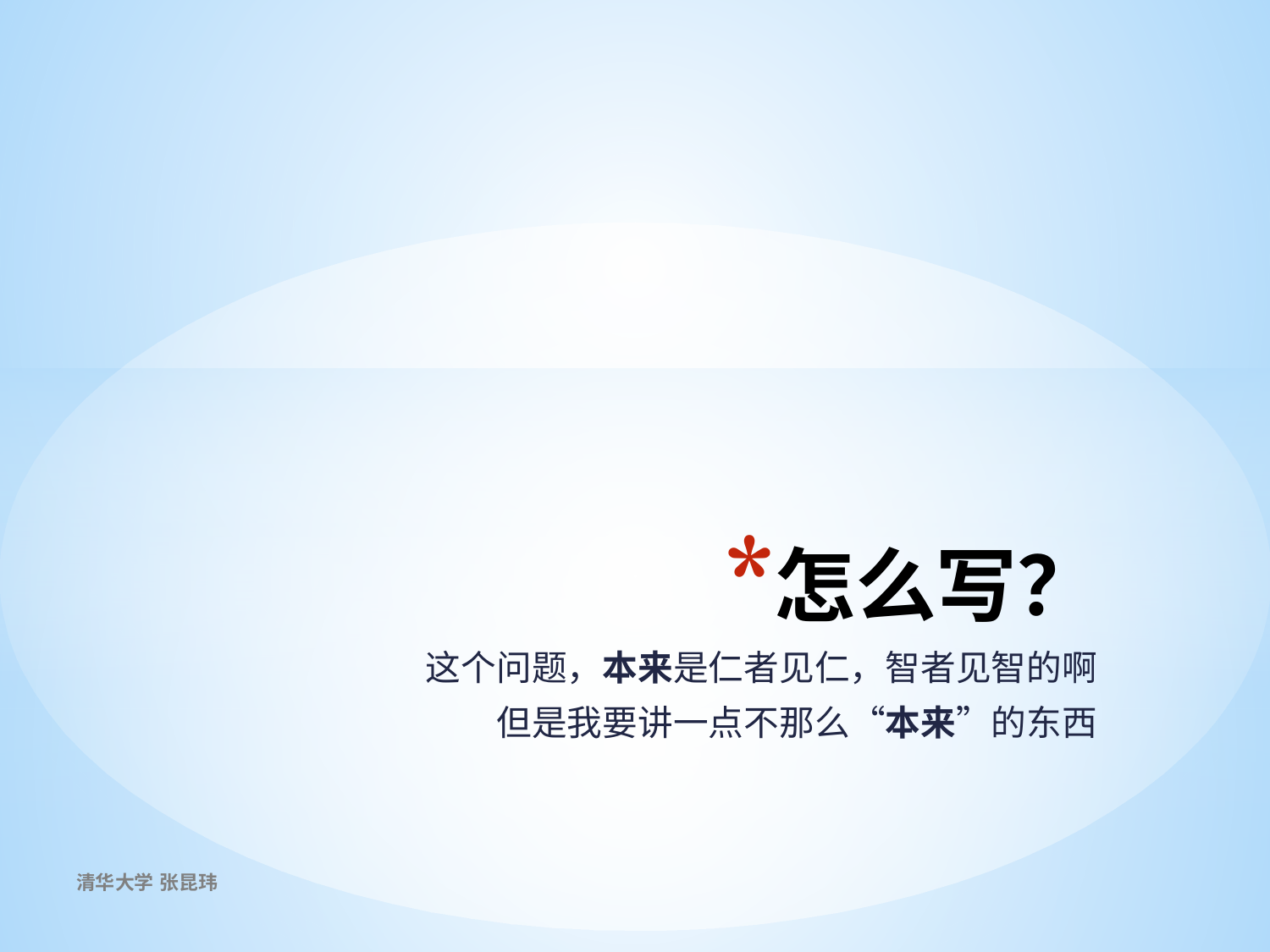

# 怎么写？
这个问题，本来是仁者见仁，智者见智的啊
但是我要讲一点不那么“本来”的东西
清华大学 张昆玮
17